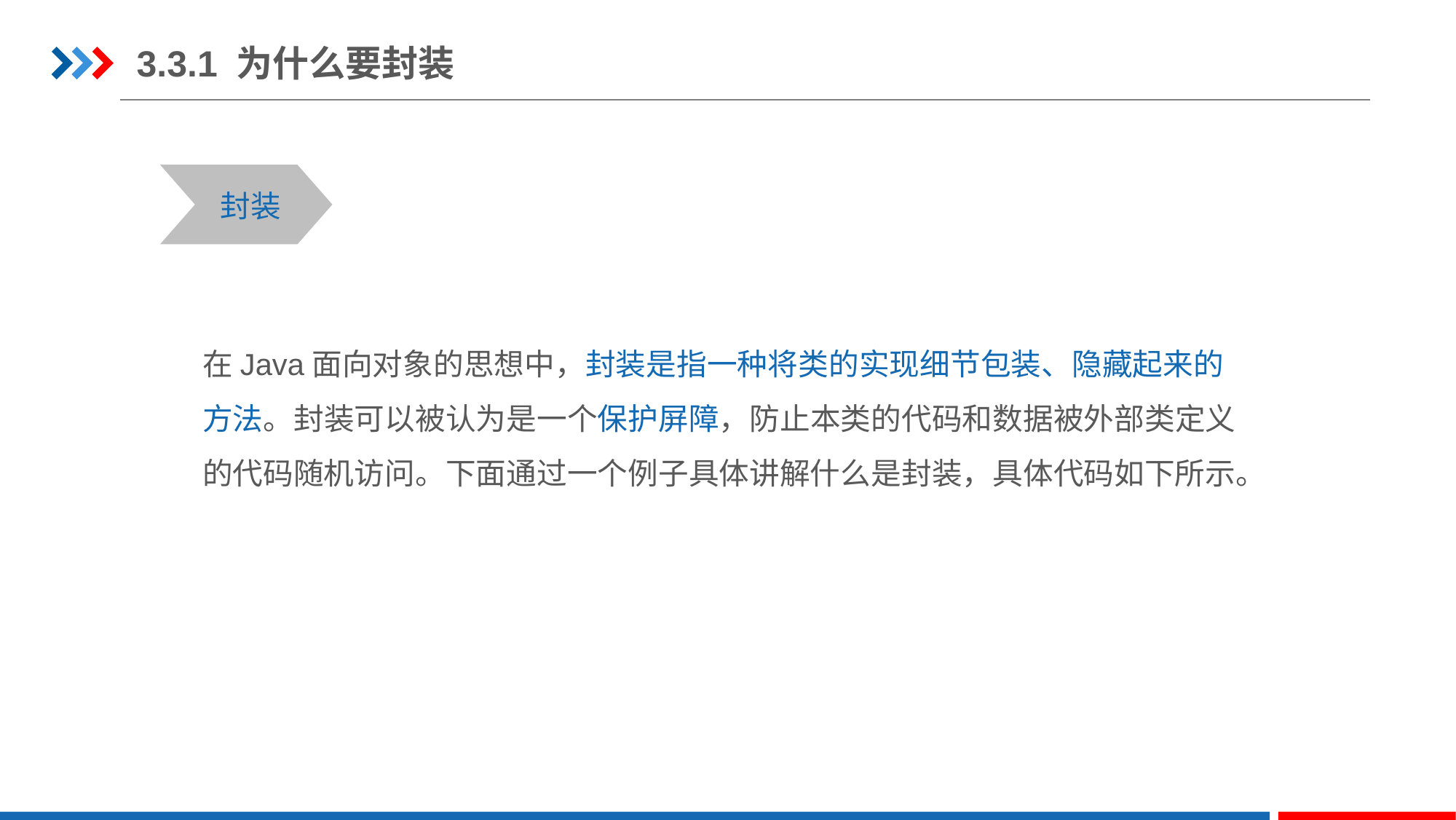

3.3.1 为什么要封装

封装
在Java面向对象的思想中，封装是指一种将类的实现细节包装、隐藏起来的方法。封装可以被认为是一个保护屏障，防止本类的代码和数据被外部类定义的代码随机访问。下面通过一个例子具体讲解什么是封装，具体代码如下所示。